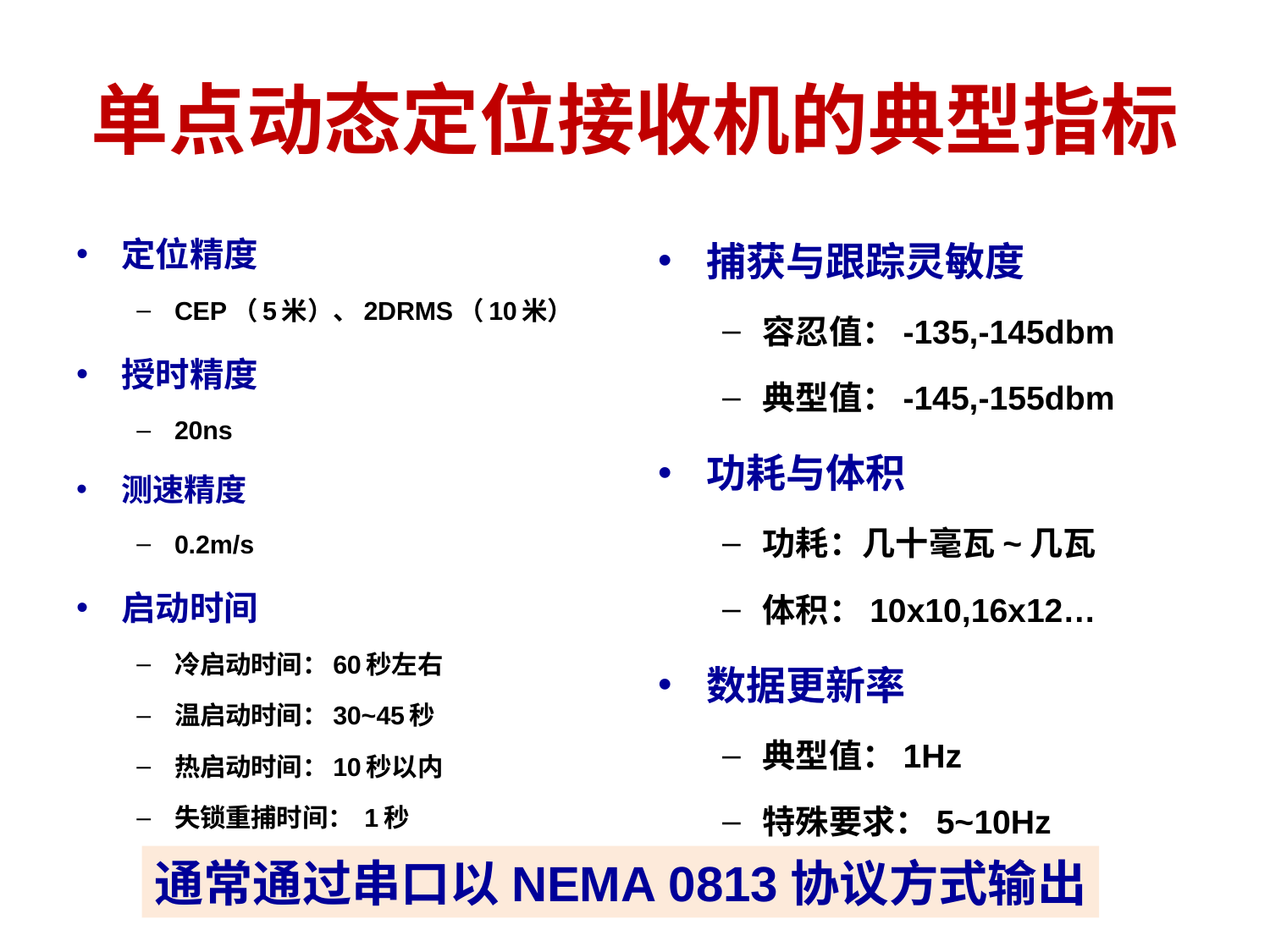

# 单点动态定位接收机的典型指标
定位精度
CEP（5米）、2DRMS（10米）
授时精度
20ns
测速精度
0.2m/s
启动时间
冷启动时间：60秒左右
温启动时间：30~45秒
热启动时间：10秒以内
失锁重捕时间： 1秒

捕获与跟踪灵敏度
容忍值：-135,-145dbm
典型值：-145,-155dbm
功耗与体积
功耗：几十毫瓦~几瓦
体积：10x10,16x12…
数据更新率
典型值：1Hz
特殊要求：5~10Hz

通常通过串口以NEMA 0813协议方式输出